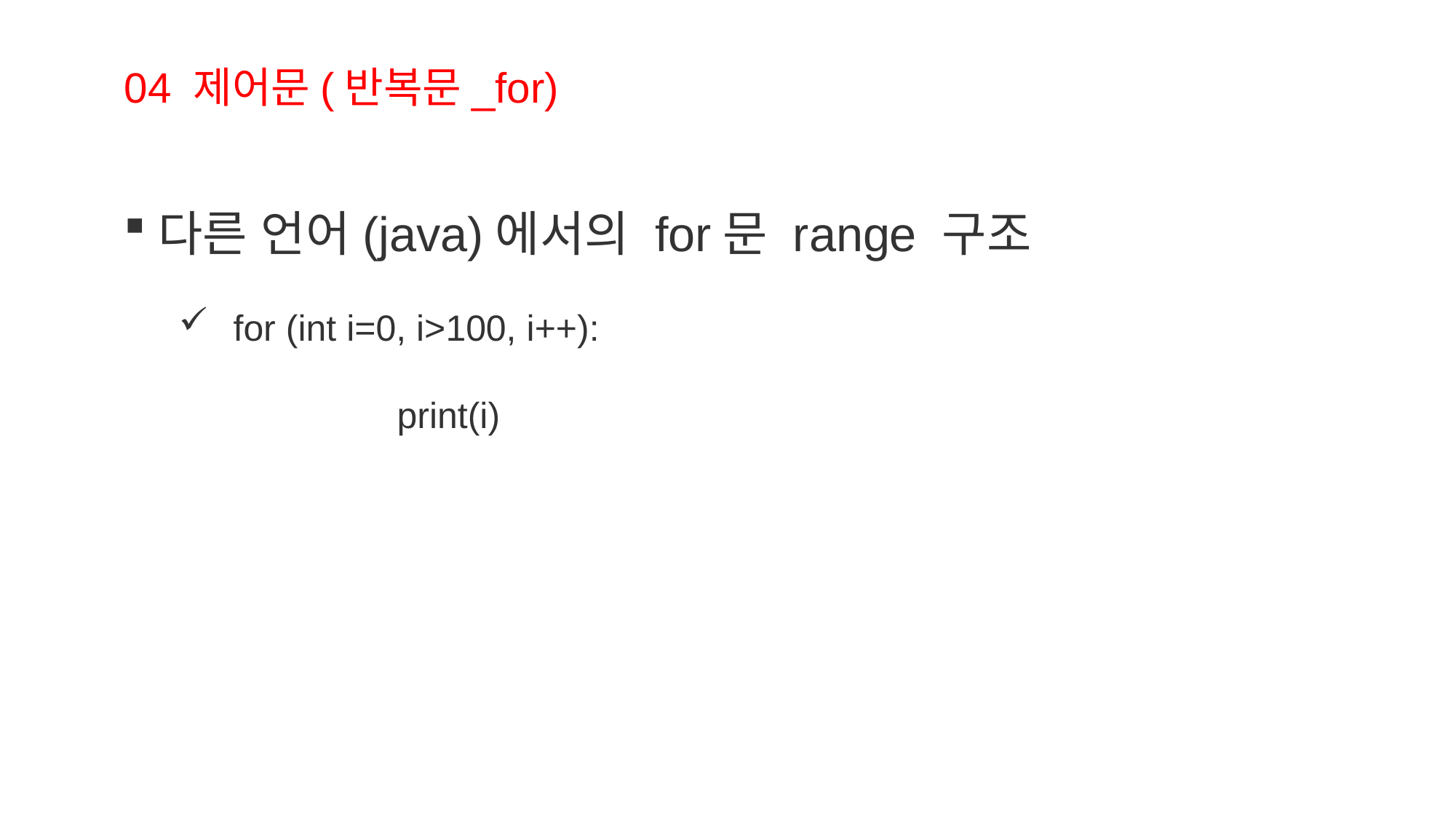

04 제어문(반복문_for)
다른 언어(java)에서의 for문 range 구조
for (int i=0, i>100, i++):
		print(i)